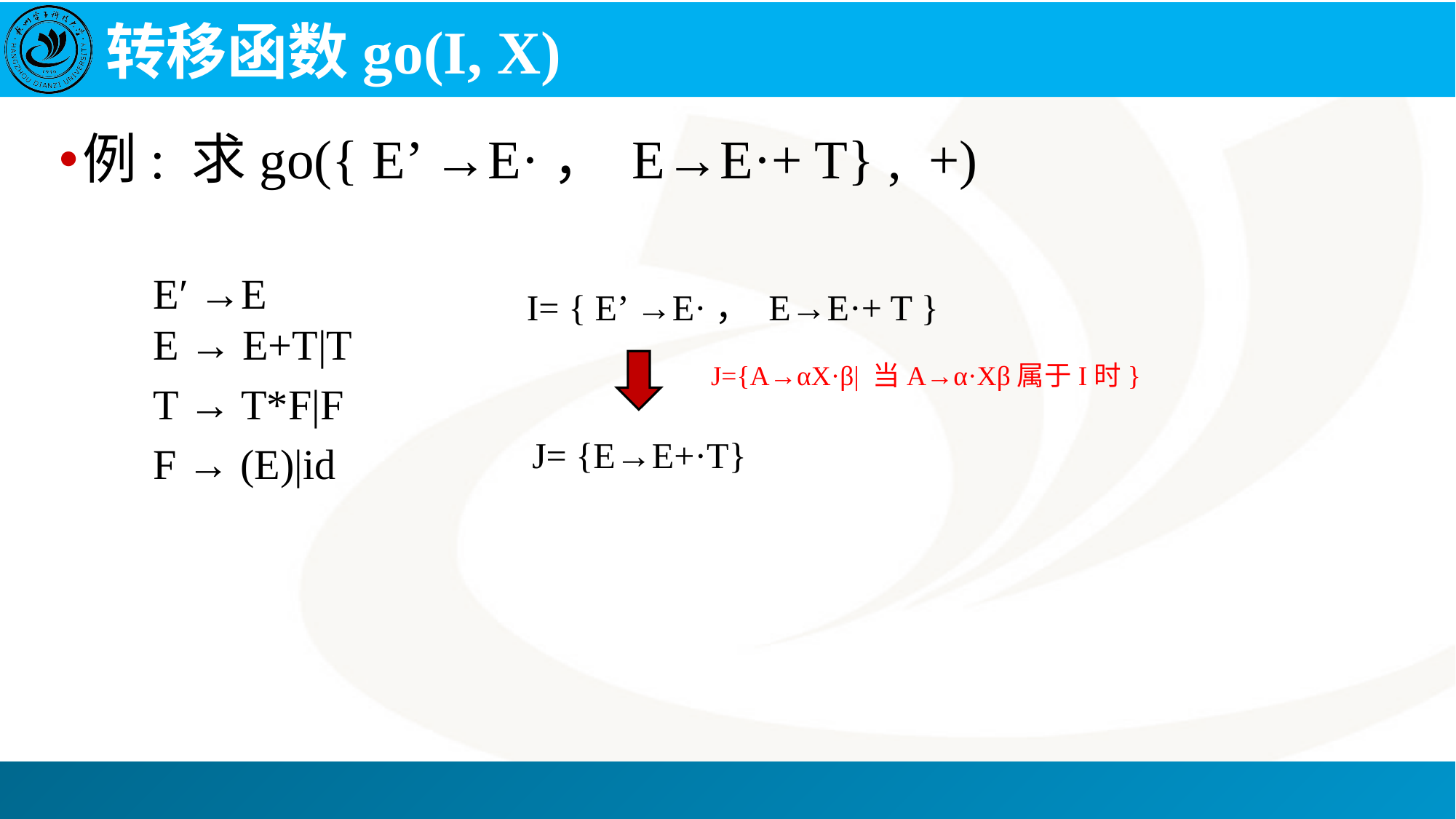

# 转移函数go(I, X)
例: 求go({ E’ →E·， E→E·+ T} ,  +)
E′ →E
E → E+T|T
T → T*F|F
F → (E)|id
I= { E’ →E·， E→E·+ T }

J={A→αX·β| 当A→α·Xβ属于I时}
J= {E→E+·T}
46